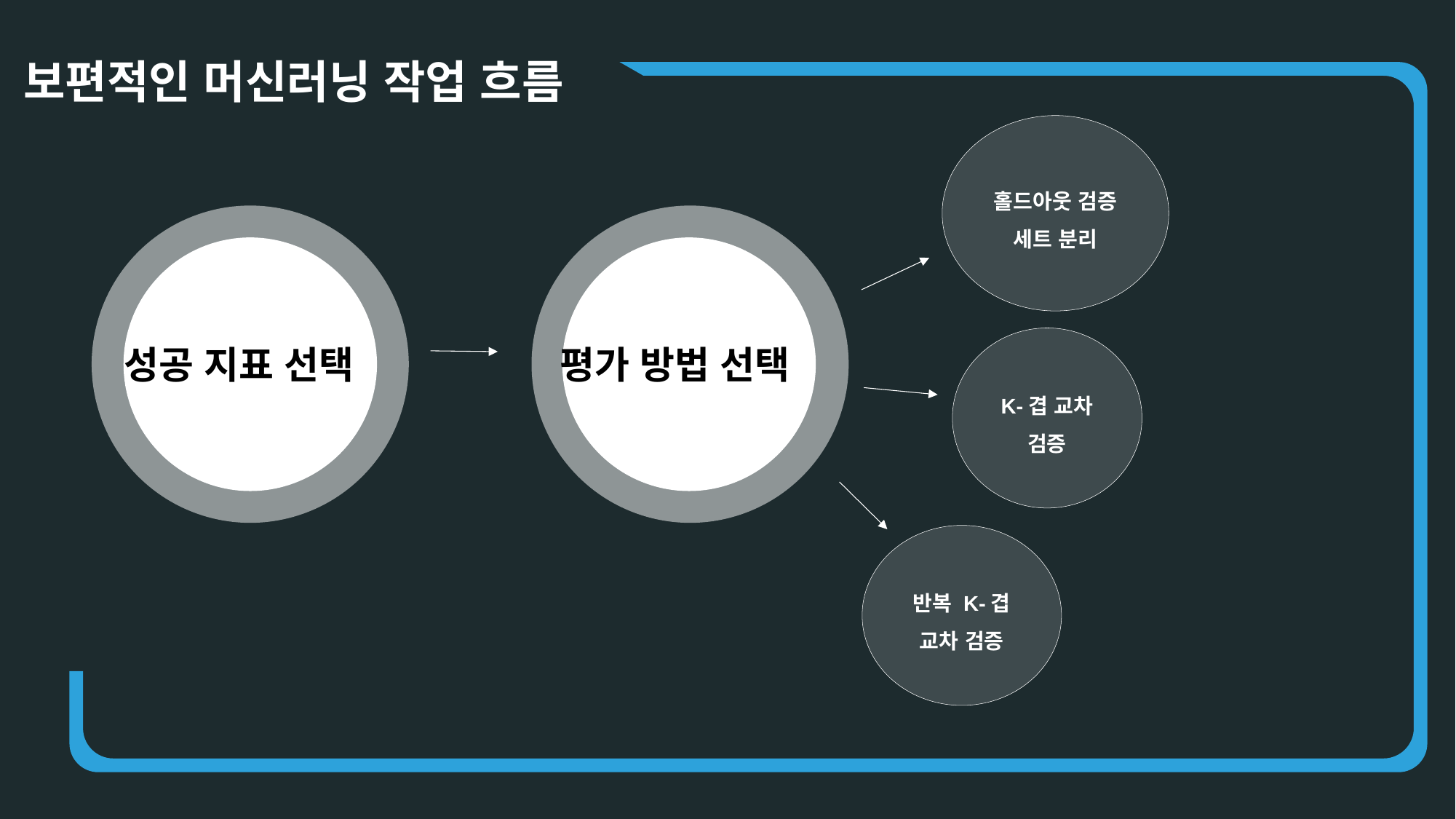

보편적인 머신러닝 작업 흐름

홀드아웃 검증 세트 분리

K-겹 교차 검증
성공 지표 선택
평가 방법 선택
반복 K-겹 교차 검증